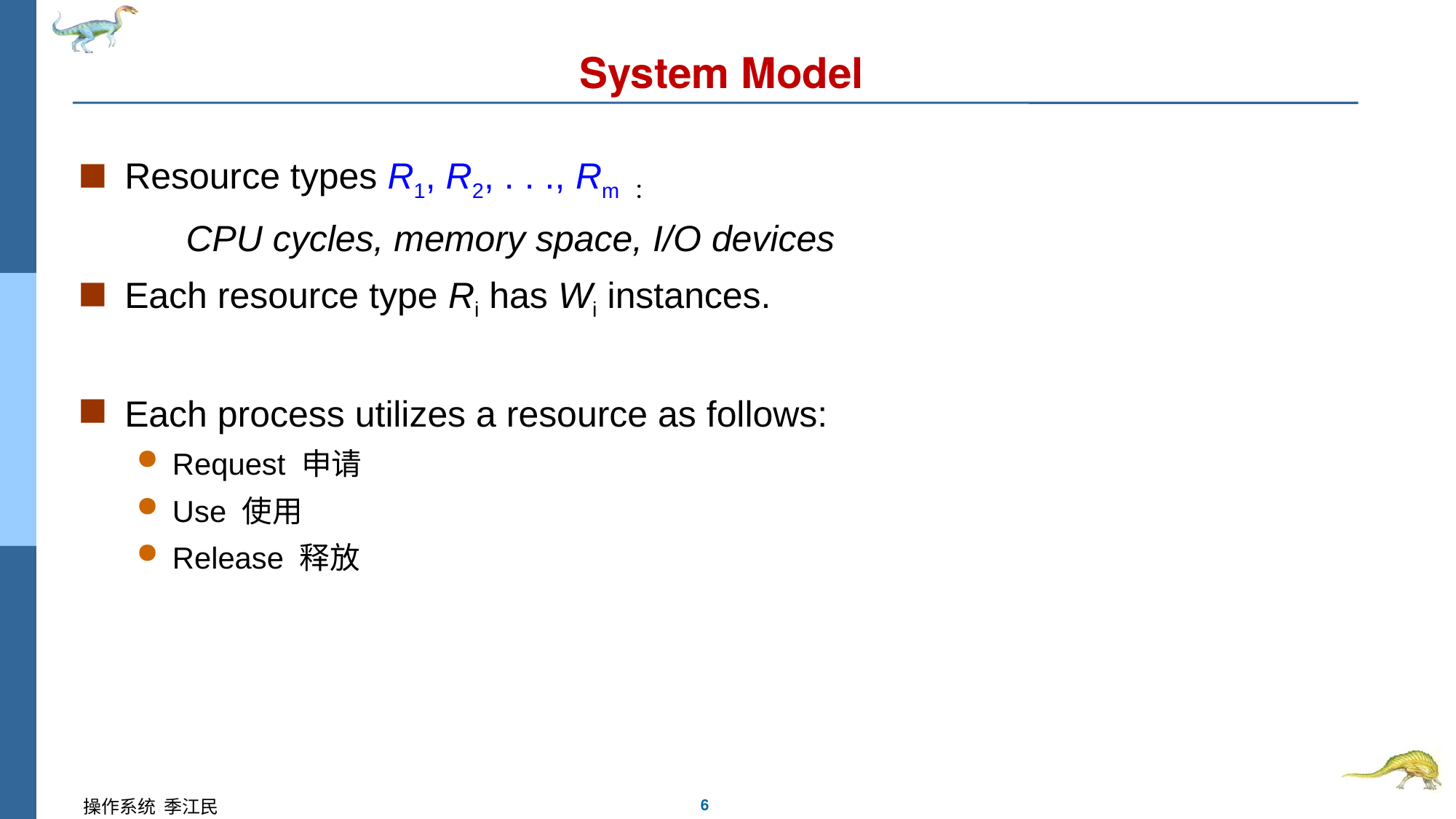

# System Model
Resource types R1, R2, . . ., Rm ：
CPU cycles, memory space, I/O devices
Each resource type Ri has Wi instances.

Each process utilizes a resource as follows:
Request 申请
Use 使用
Release 释放